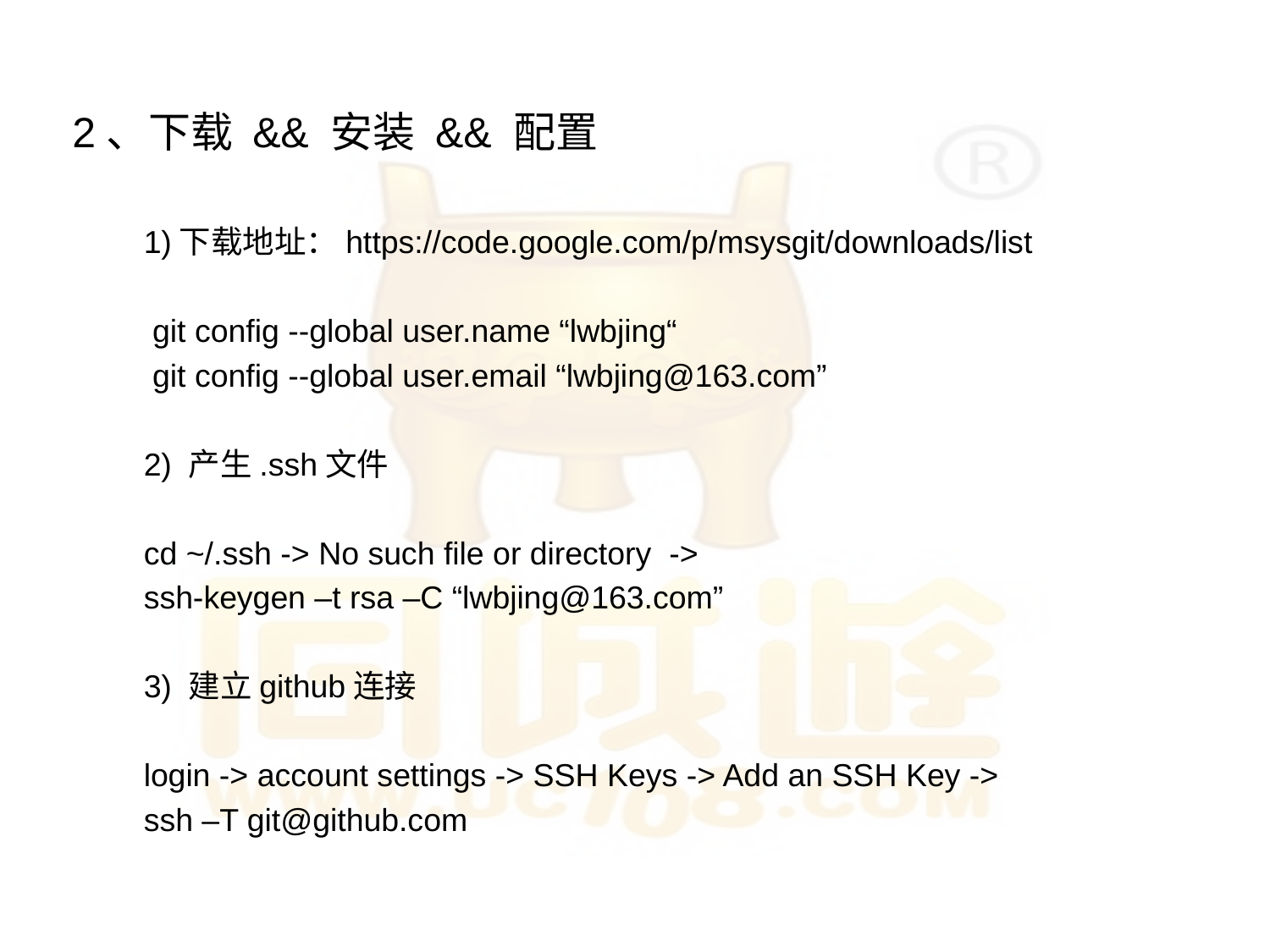

2、下载 && 安装 && 配置

	1)下载地址：https://code.google.com/p/msysgit/downloads/list

	 git config --global user.name “lwbjing“
	 git config --global user.email “lwbjing@163.com”

	2) 产生.ssh文件

	cd ~/.ssh -> No such file or directory  ->
	ssh-keygen –t rsa –C “lwbjing@163.com”

	3) 建立github连接

	login -> account settings -> SSH Keys -> Add an SSH Key ->
	ssh –T git@github.com